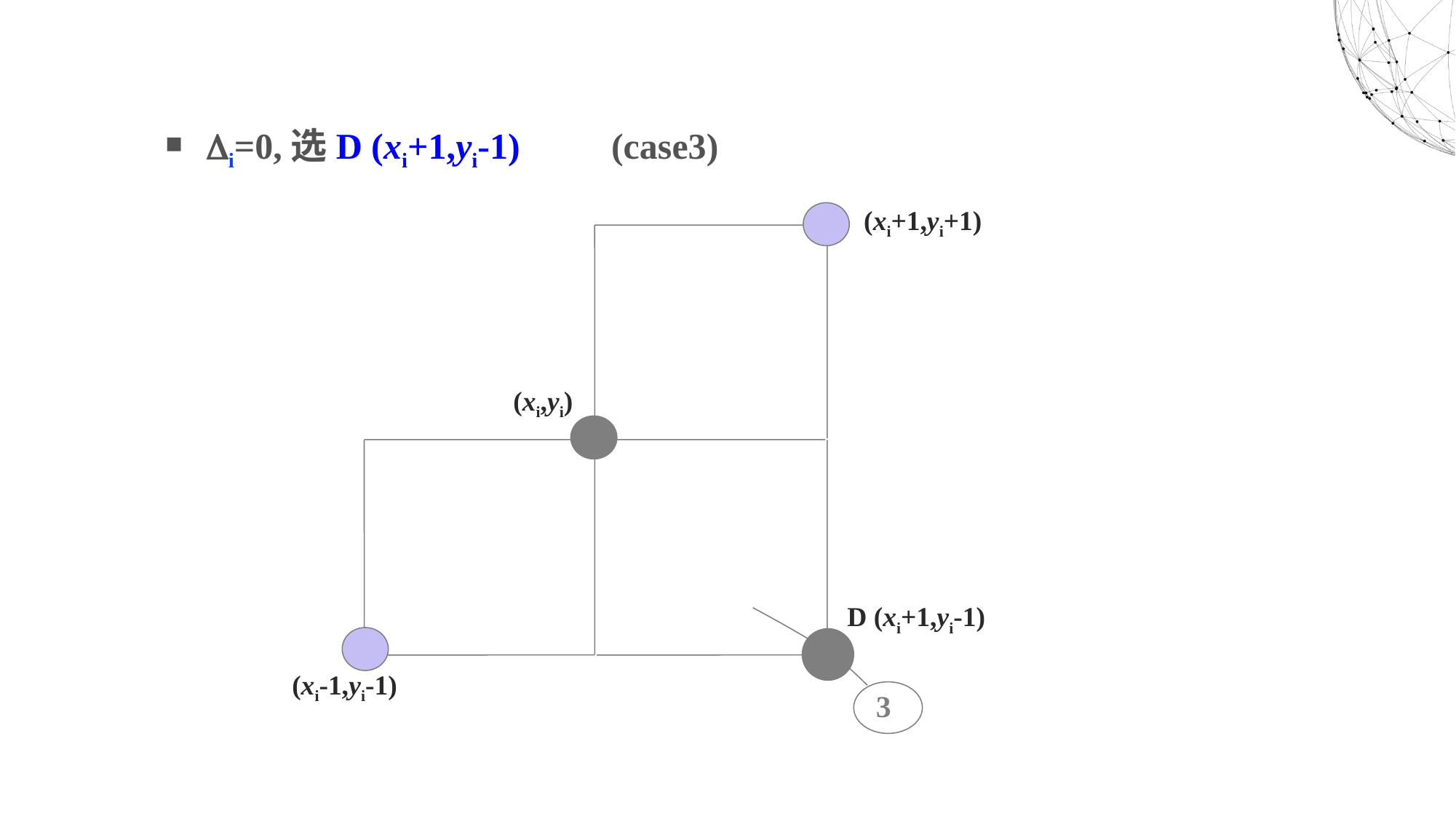

Δi=0,选D (xi+1,yi-1)          (case3)
(xi+1,yi+1)

(xi,yi)

(xi-1,yi-1)
D (xi+1,yi-1)

3